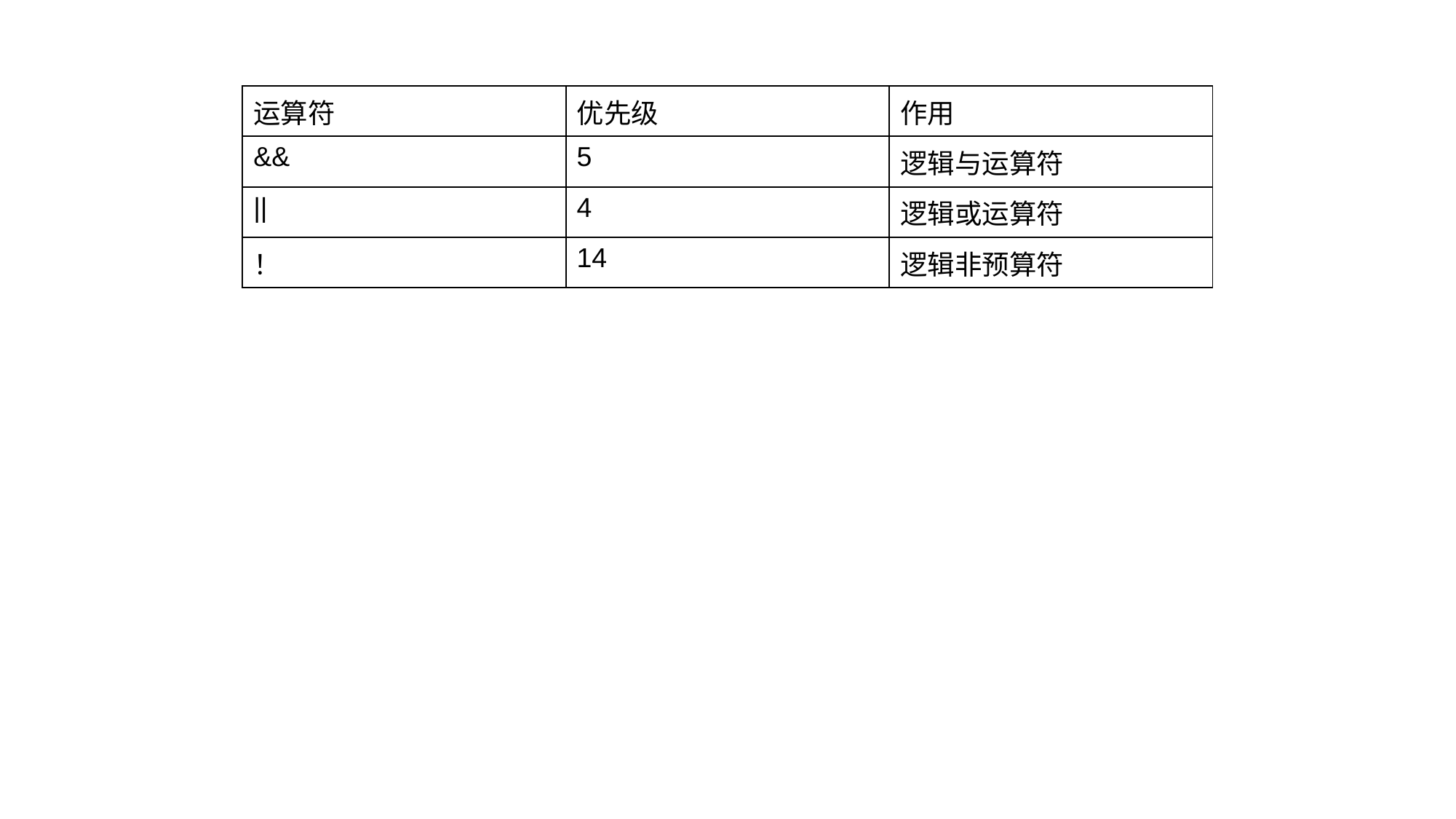

| 运算符 | 优先级 | 作用 |
| --- | --- | --- |
| && | 5 | 逻辑与运算符 |
| || | 4 | 逻辑或运算符 |
| ！ | 14 | 逻辑非预算符 |